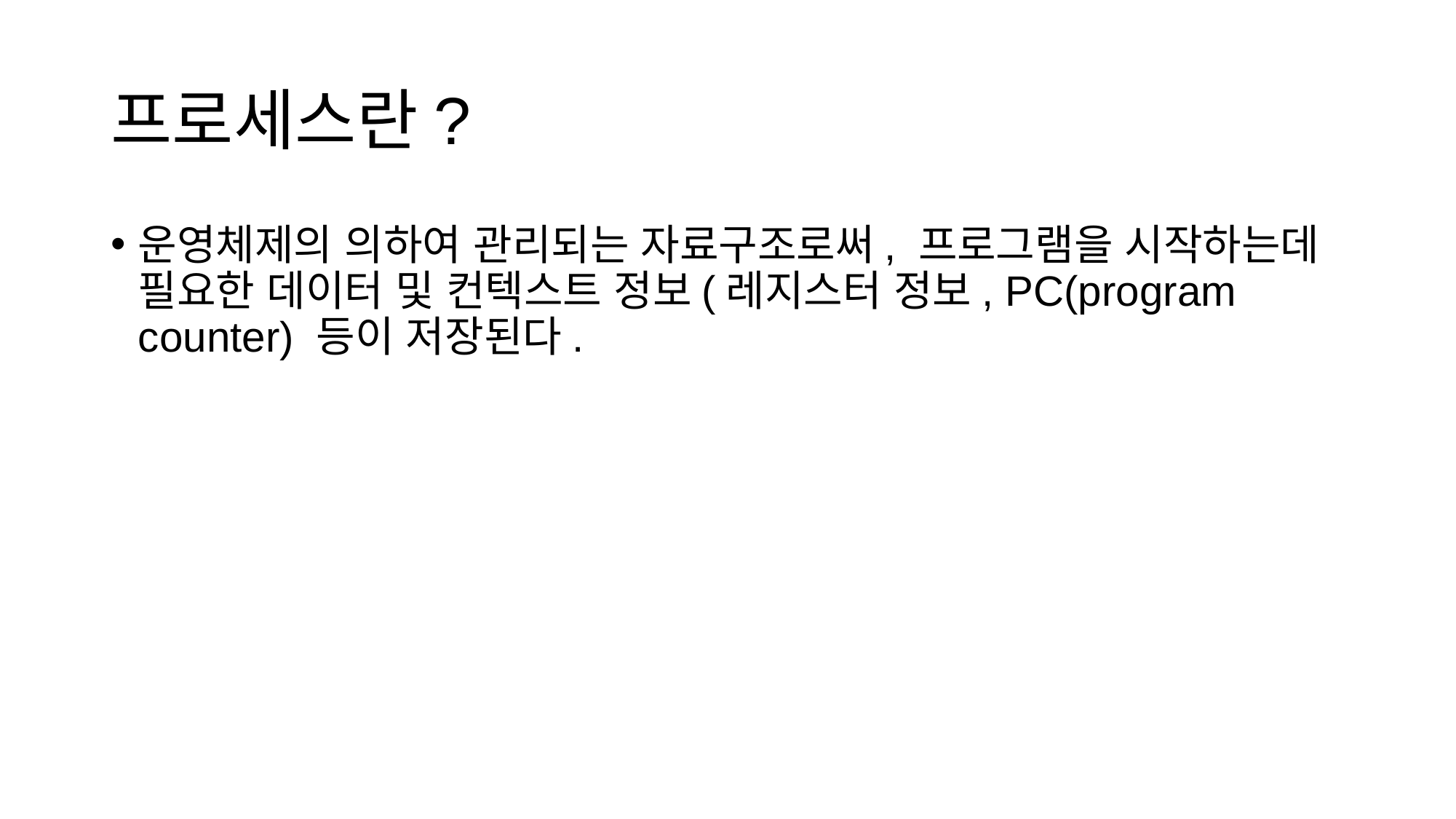

# 프로세스란?
운영체제의 의하여 관리되는 자료구조로써, 프로그램을 시작하는데 필요한 데이터 및 컨텍스트 정보(레지스터 정보, PC(program counter) 등이 저장된다.